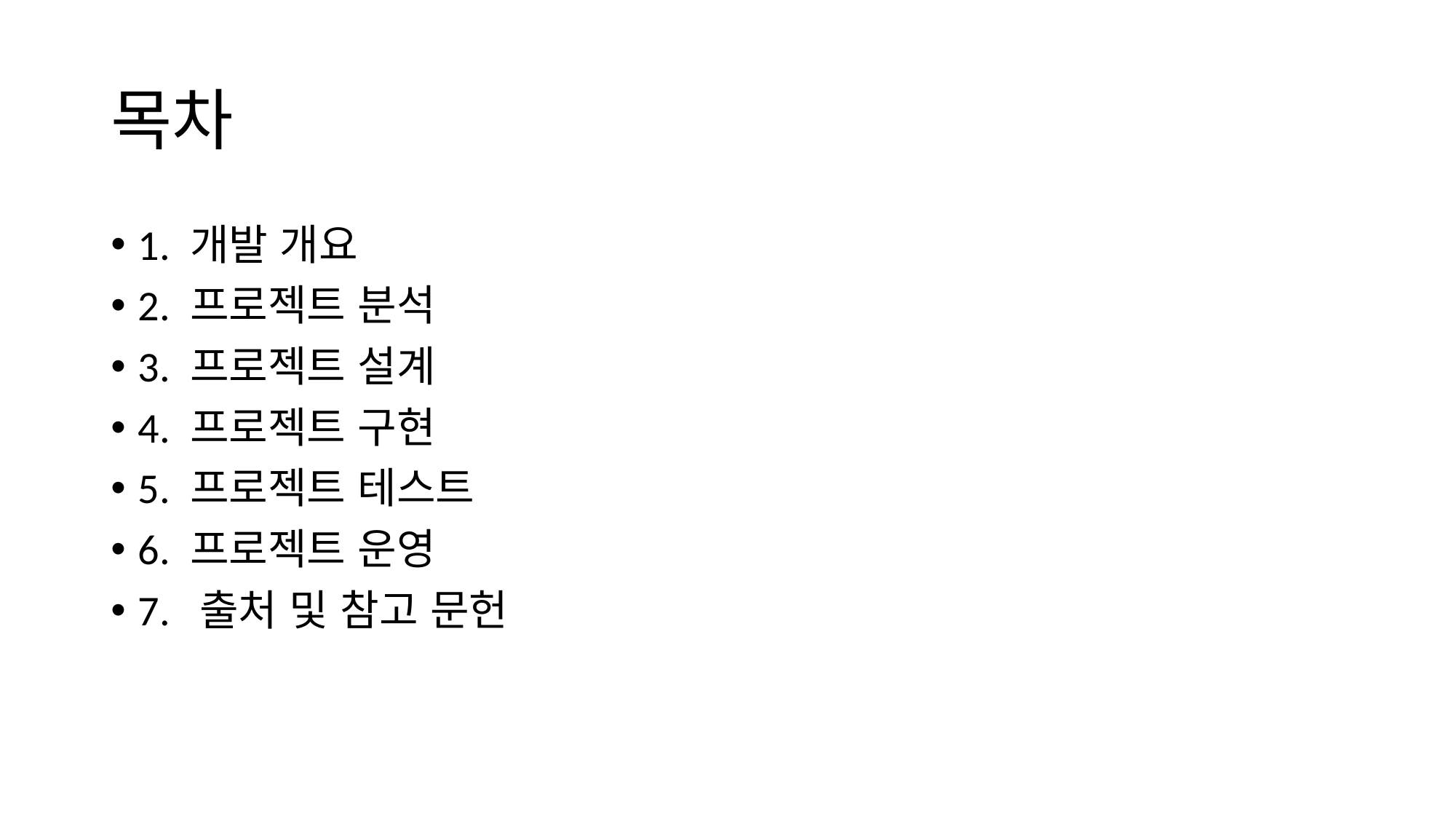

# 목차
1. 개발 개요
2. 프로젝트 분석
3. 프로젝트 설계
4. 프로젝트 구현
5. 프로젝트 테스트
6. 프로젝트 운영
7.  출처 및 참고 문헌